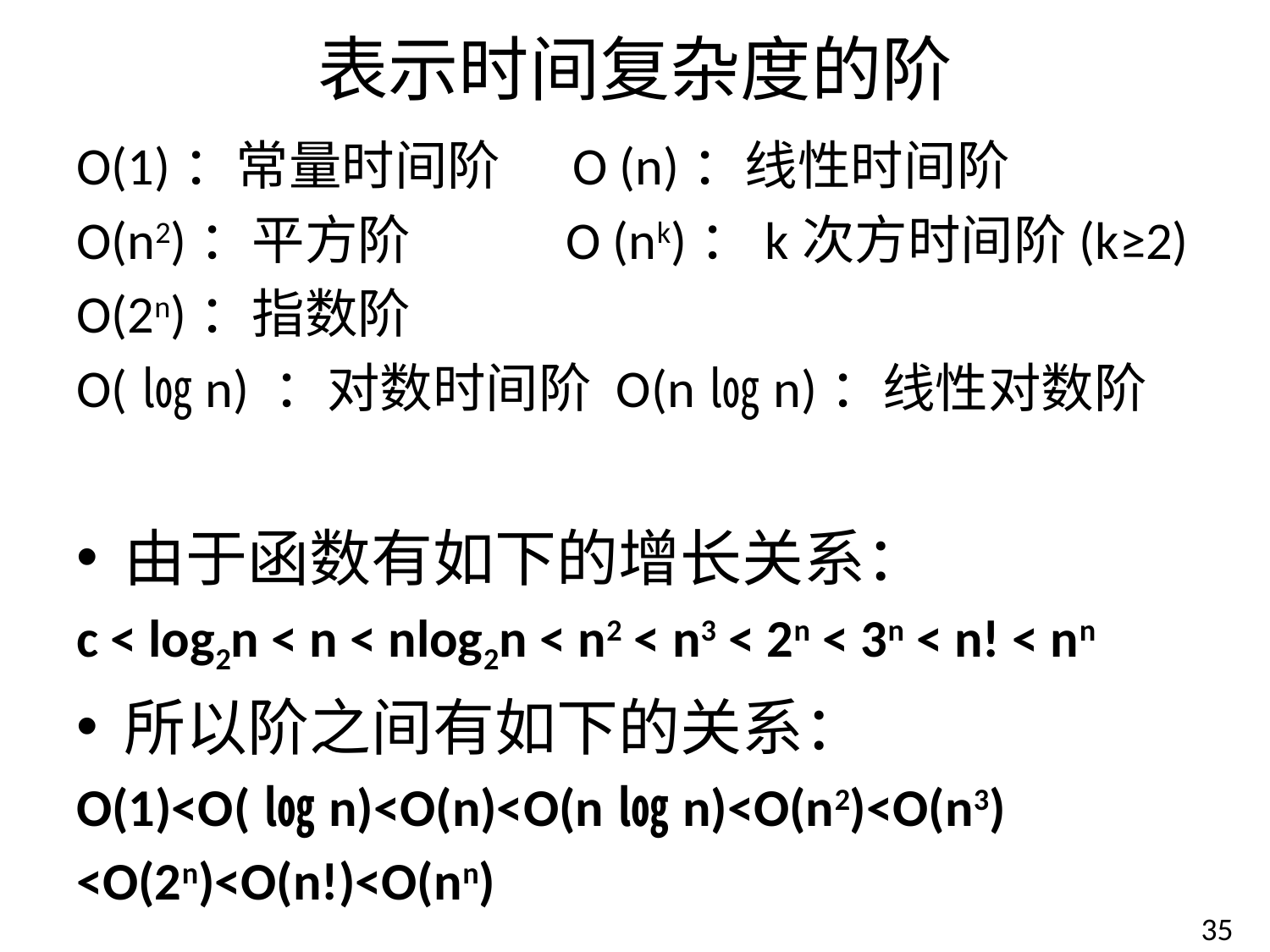

# 表示时间复杂度的阶
O(1)：常量时间阶     O (n)：线性时间阶
O(n2)：平方阶            O (nk)：k次方时间阶(k≥2)
O(2n)：指数阶
O(㏒n) ：对数时间阶 O(n㏒n)：线性对数阶

由于函数有如下的增长关系：
c < log2n < n < nlog2n < n2 < n3 < 2n < 3n < n! < nn
所以阶之间有如下的关系：
O(1)<O(㏒n)<O(n)<O(n㏒n)<O(n2)<O(n3)
<O(2n)<O(n!)<O(nn)

35